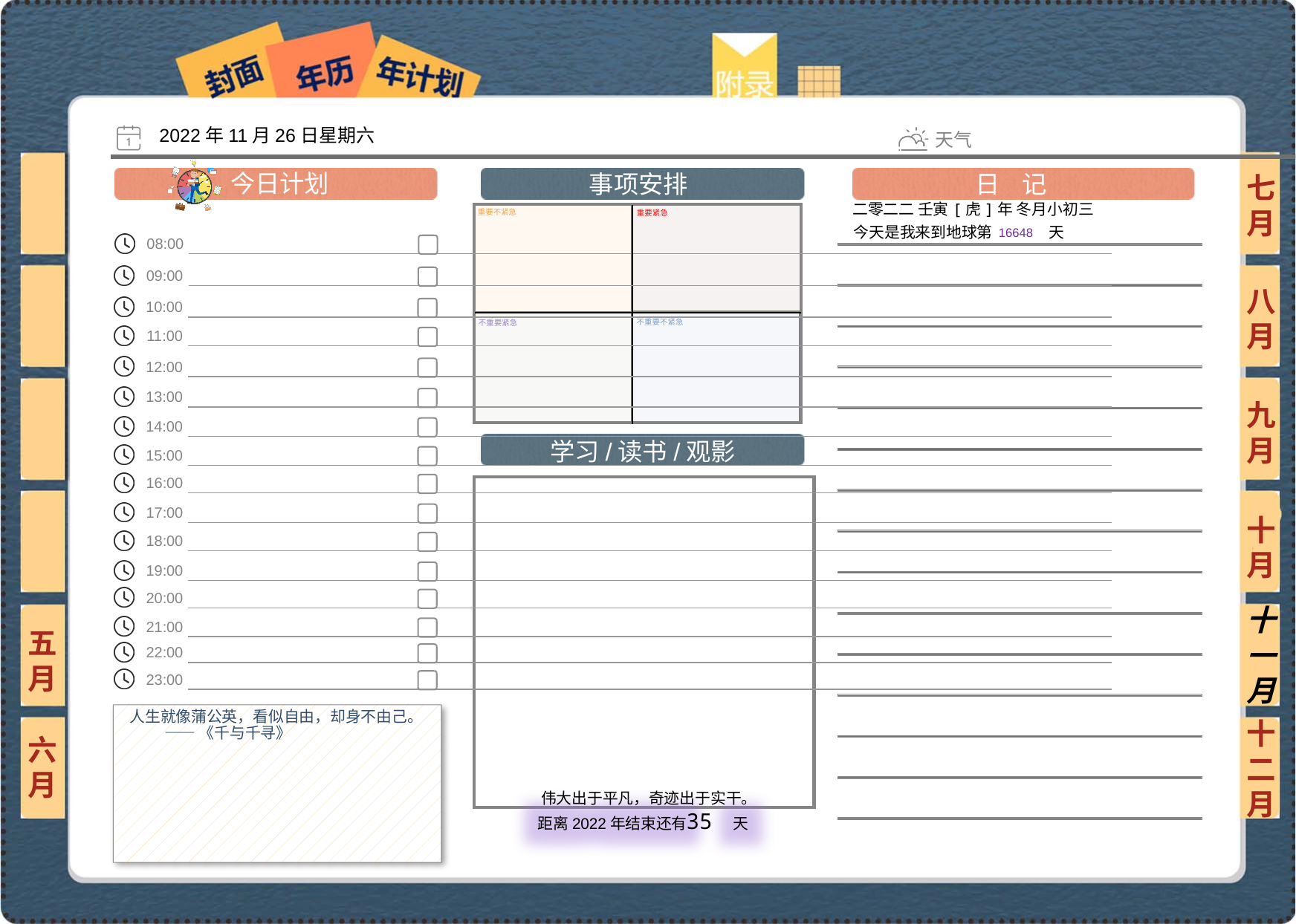

2022年11月26日星期六
七月
二零二二 壬寅[虎]年 冬月小初三
16648
八月
九月
十月
十一月
五月
人生就像蒲公英，看似自由，却身不由己。—— 《千与千寻》

六月
十二月
35
 伟大出于平凡，奇迹出于实干。